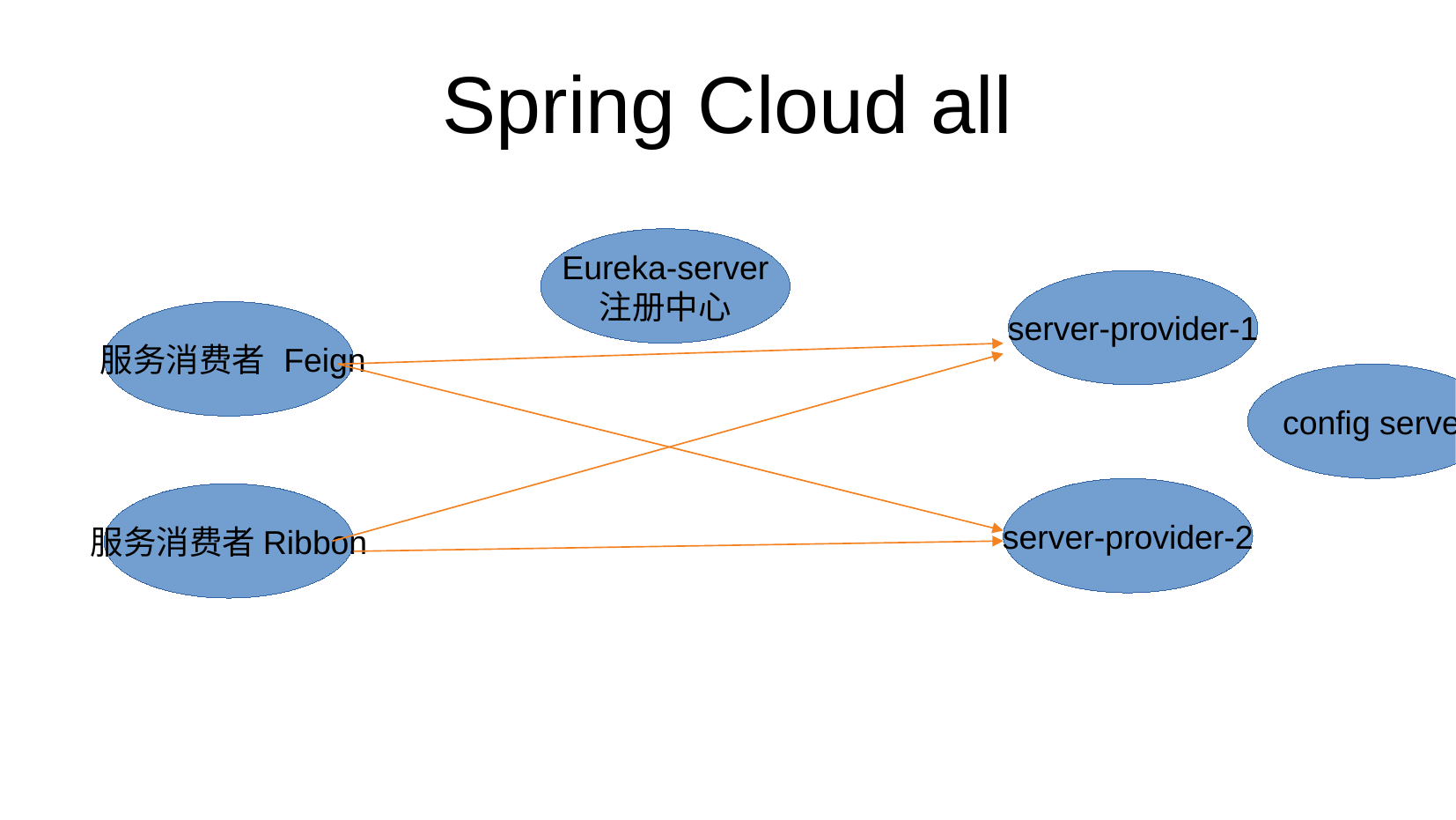

Spring Cloud all
Eureka-server
注册中心
server-provider-1
 服务消费者 Feign

 config server
server-provider-2
服务消费者Ribbon